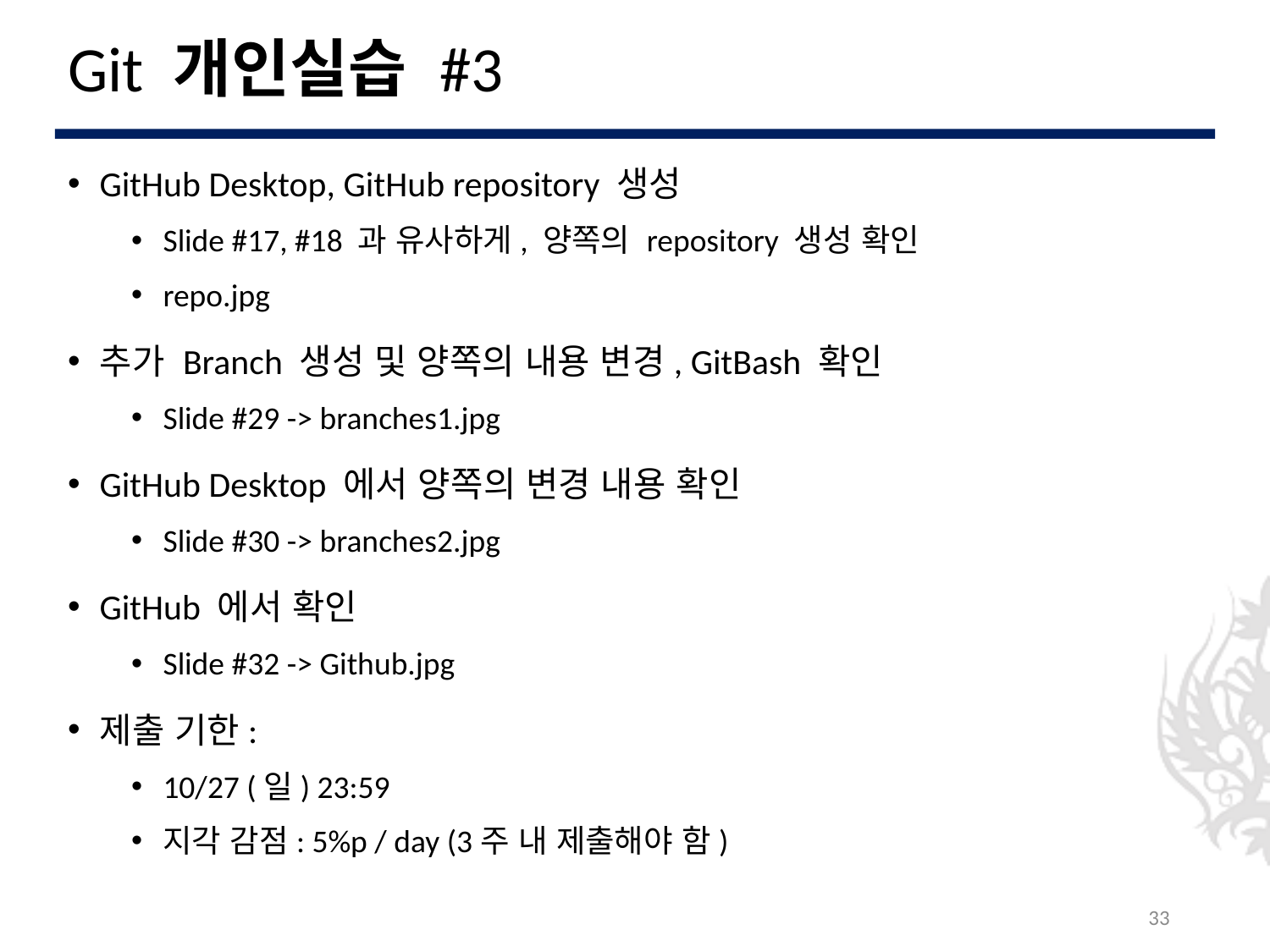

# Git 개인실습 #3
GitHub Desktop, GitHub repository 생성
Slide #17, #18 과 유사하게, 양쪽의 repository 생성 확인
repo.jpg
추가 Branch 생성 및 양쪽의 내용 변경, GitBash 확인
Slide #29 -> branches1.jpg
GitHub Desktop 에서 양쪽의 변경 내용 확인
Slide #30 -> branches2.jpg
GitHub 에서 확인
Slide #32 -> Github.jpg
제출 기한:
10/27 (일) 23:59
지각 감점: 5%p / day (3주 내 제출해야 함)

33